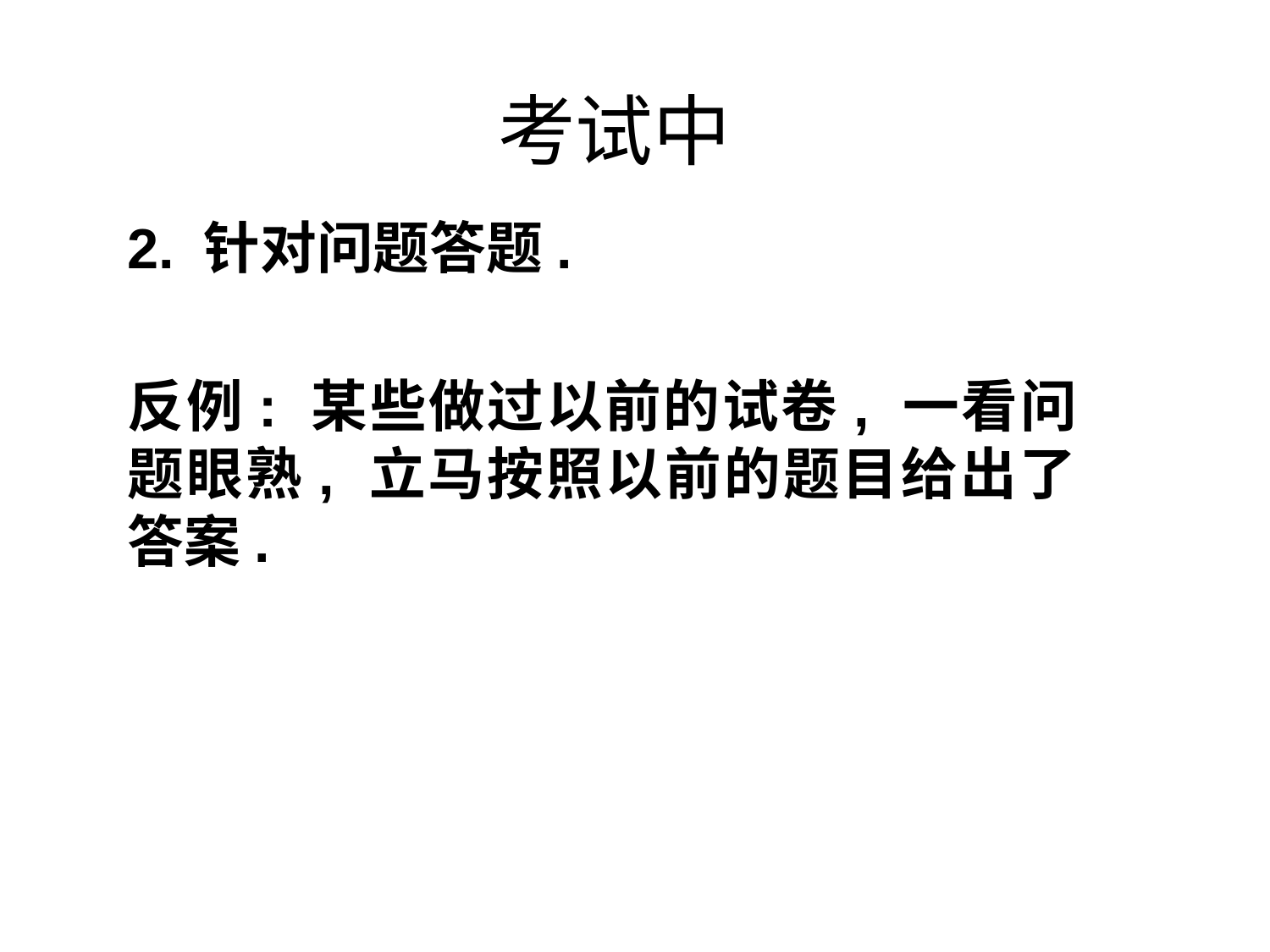

# 考试中
2. 针对问题答题.

反例: 某些做过以前的试卷, 一看问题眼熟, 立马按照以前的题目给出了答案.